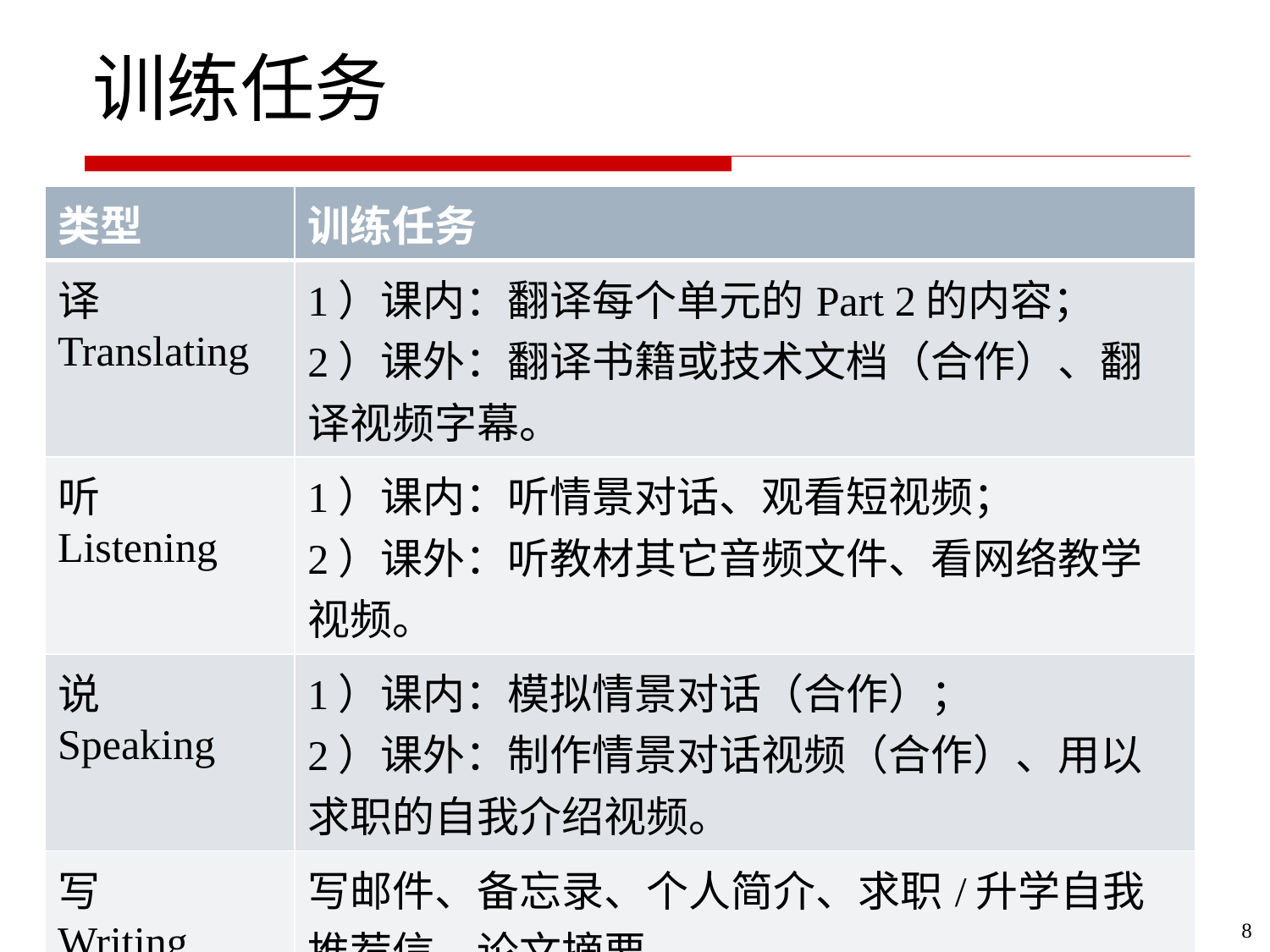

# 训练任务
| 类型 | 训练任务 |
| --- | --- |
| 译 Translating | 1）课内：翻译每个单元的Part 2的内容； 2）课外：翻译书籍或技术文档（合作）、翻译视频字幕。 |
| 听 Listening | 1）课内：听情景对话、观看短视频； 2）课外：听教材其它音频文件、看网络教学视频。 |
| 说 Speaking | 1）课内：模拟情景对话（合作）； 2）课外：制作情景对话视频（合作）、用以求职的自我介绍视频。 |
| 写 Writing | 写邮件、备忘录、个人简介、求职/升学自我推荐信、论文摘要。 |
8